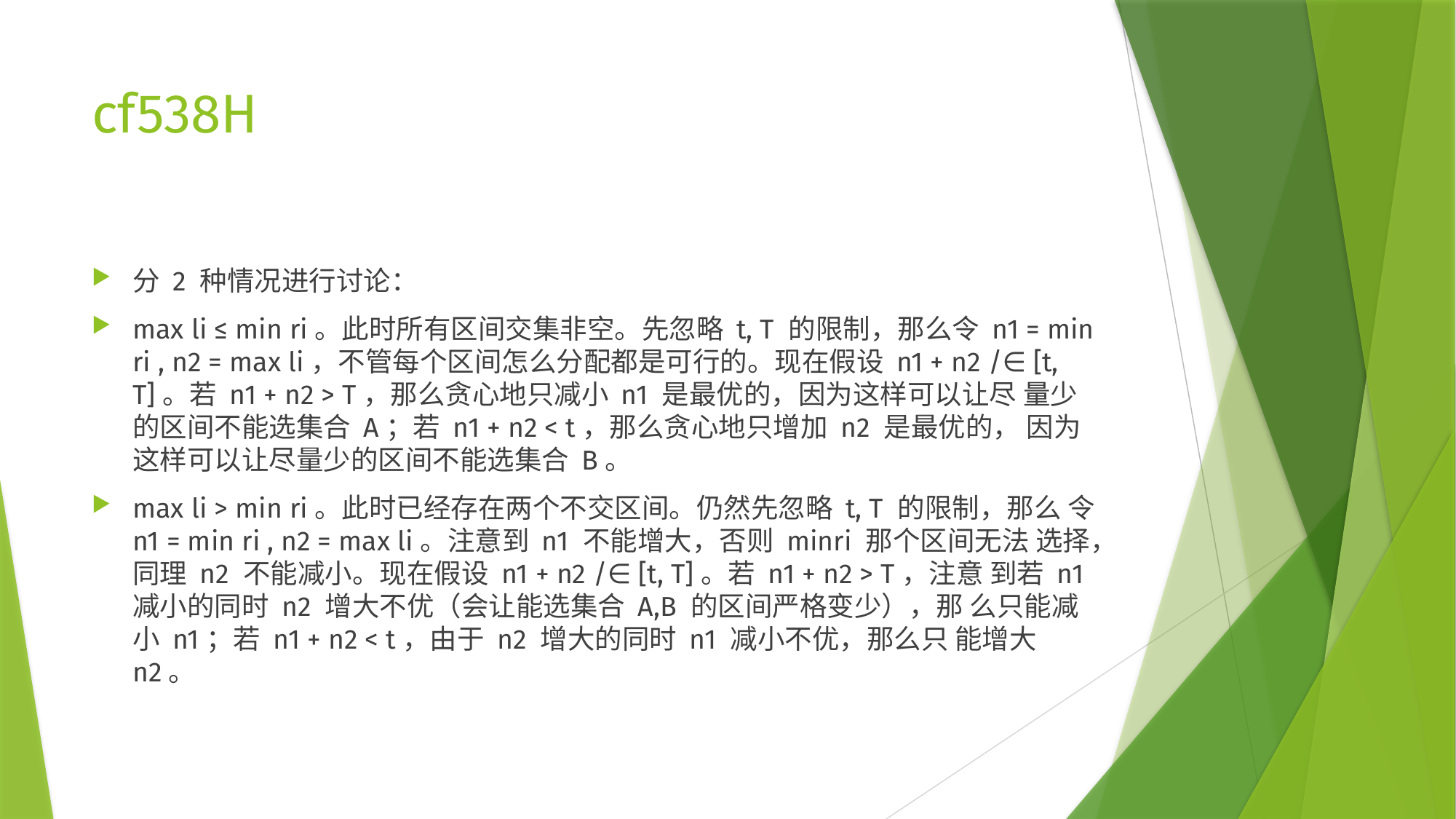

# cf538H
分 2 种情况进行讨论：
max li ≤ min ri。此时所有区间交集非空。先忽略 t, T 的限制，那么令 n1 = min ri , n2 = max li，不管每个区间怎么分配都是可行的。现在假设 n1 + n2 /∈ [t, T]。若 n1 + n2 > T，那么贪心地只减小 n1 是最优的，因为这样可以让尽 量少的区间不能选集合 A；若 n1 + n2 < t，那么贪心地只增加 n2 是最优的， 因为这样可以让尽量少的区间不能选集合 B。
max li > min ri。此时已经存在两个不交区间。仍然先忽略 t, T 的限制，那么 令 n1 = min ri , n2 = max li。注意到 n1 不能增大，否则 minri 那个区间无法 选择，同理 n2 不能减小。现在假设 n1 + n2 /∈ [t, T]。若 n1 + n2 > T，注意 到若 n1 减小的同时 n2 增大不优（会让能选集合 A,B 的区间严格变少），那 么只能减小 n1；若 n1 + n2 < t，由于 n2 增大的同时 n1 减小不优，那么只 能增大 n2。